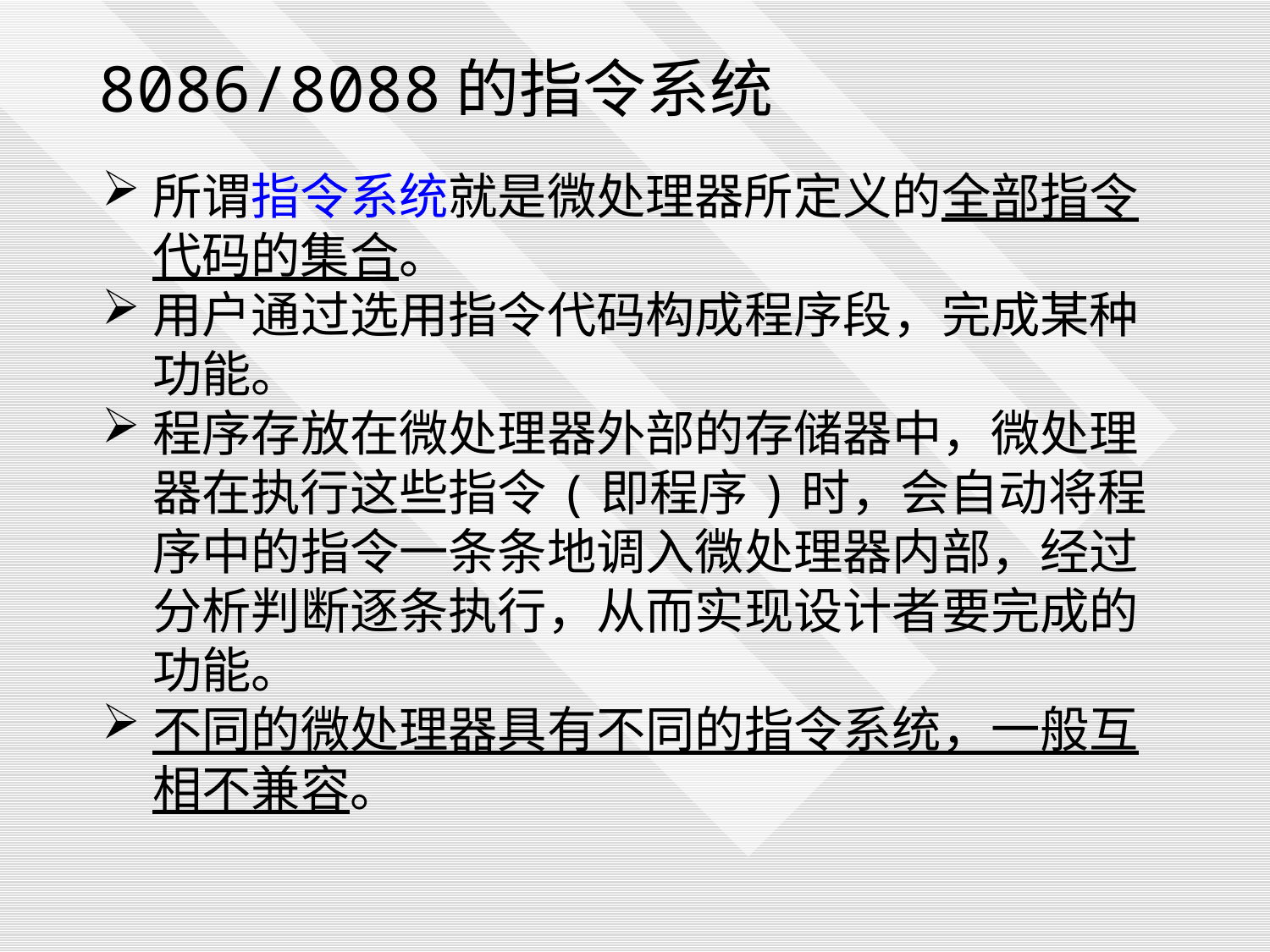

8086/8088的指令系统
所谓指令系统就是微处理器所定义的全部指令代码的集合。
用户通过选用指令代码构成程序段，完成某种功能。
程序存放在微处理器外部的存储器中，微处理器在执行这些指令(即程序)时，会自动将程序中的指令一条条地调入微处理器内部，经过分析判断逐条执行，从而实现设计者要完成的功能。
不同的微处理器具有不同的指令系统，一般互相不兼容。